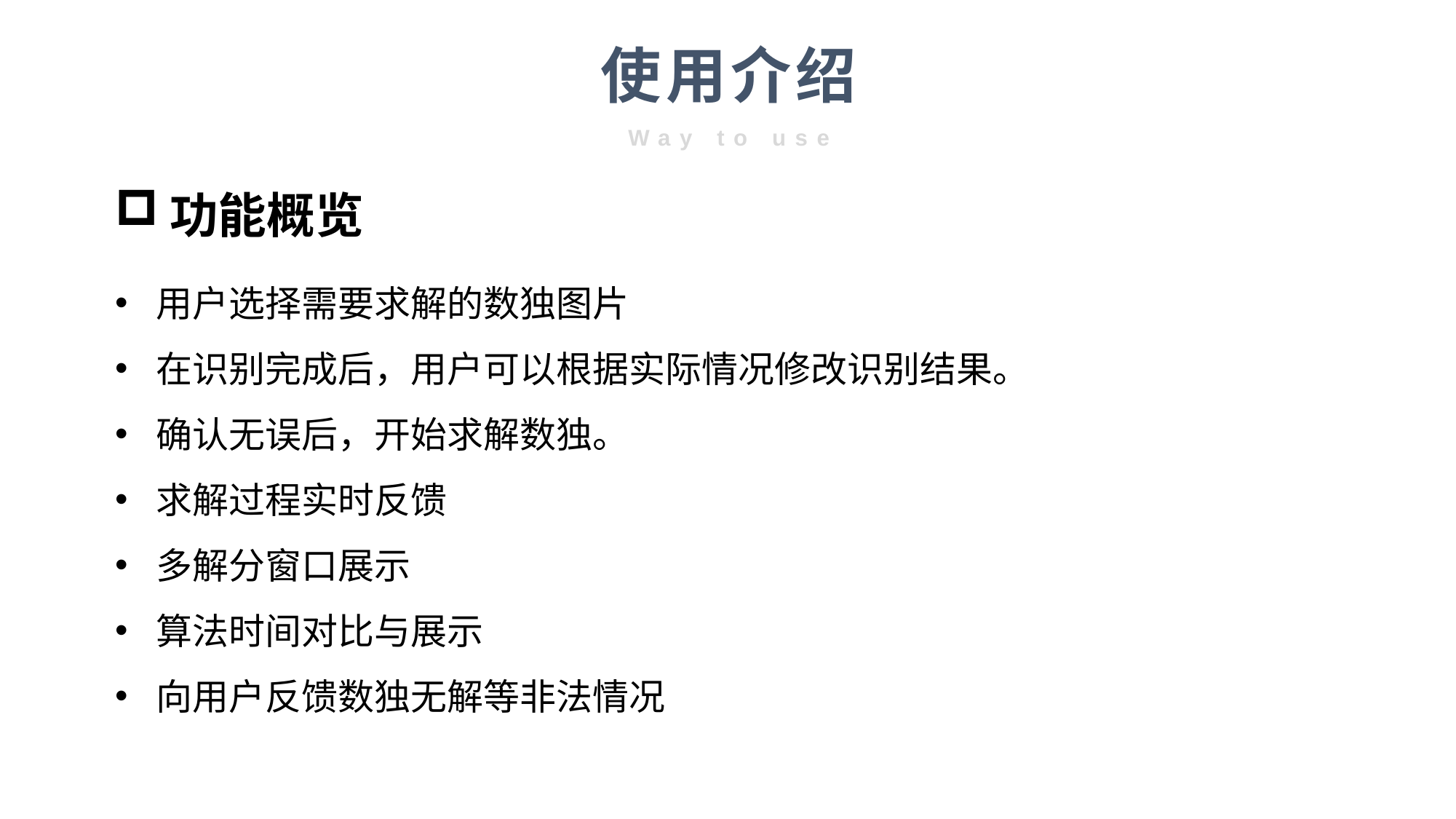

使用介绍
Way to use
功能概览
用户选择需要求解的数独图片
在识别完成后，用户可以根据实际情况修改识别结果。
确认无误后，开始求解数独。
求解过程实时反馈
多解分窗口展示
算法时间对比与展示
向用户反馈数独无解等非法情况